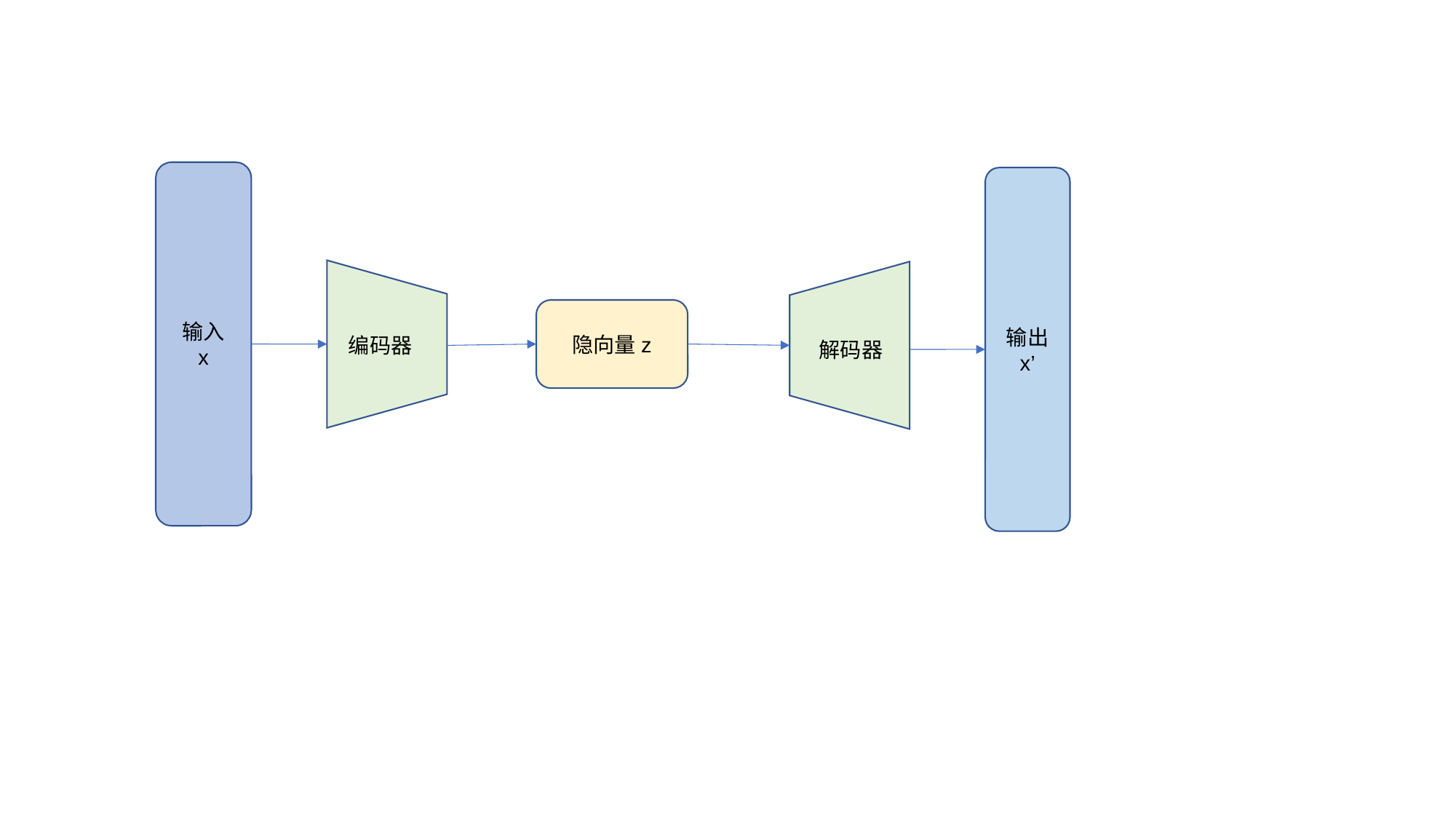

输入
x
输出
x’

隐向量z
编码器
解码器